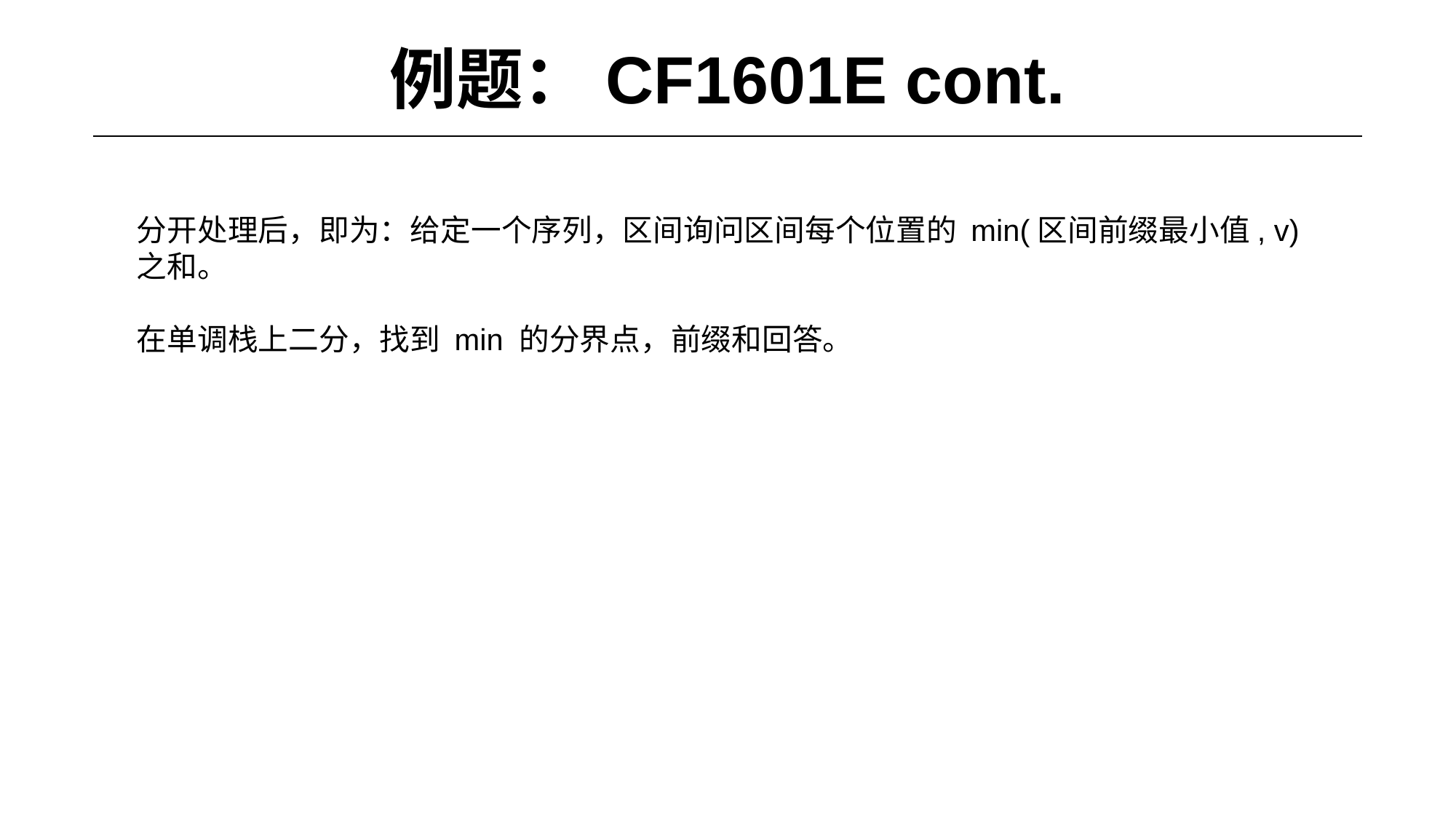

# 例题：CF1601E cont.
分开处理后，即为：给定一个序列，区间询问区间每个位置的 min(区间前缀最小值, v) 之和。

在单调栈上二分，找到 min 的分界点，前缀和回答。